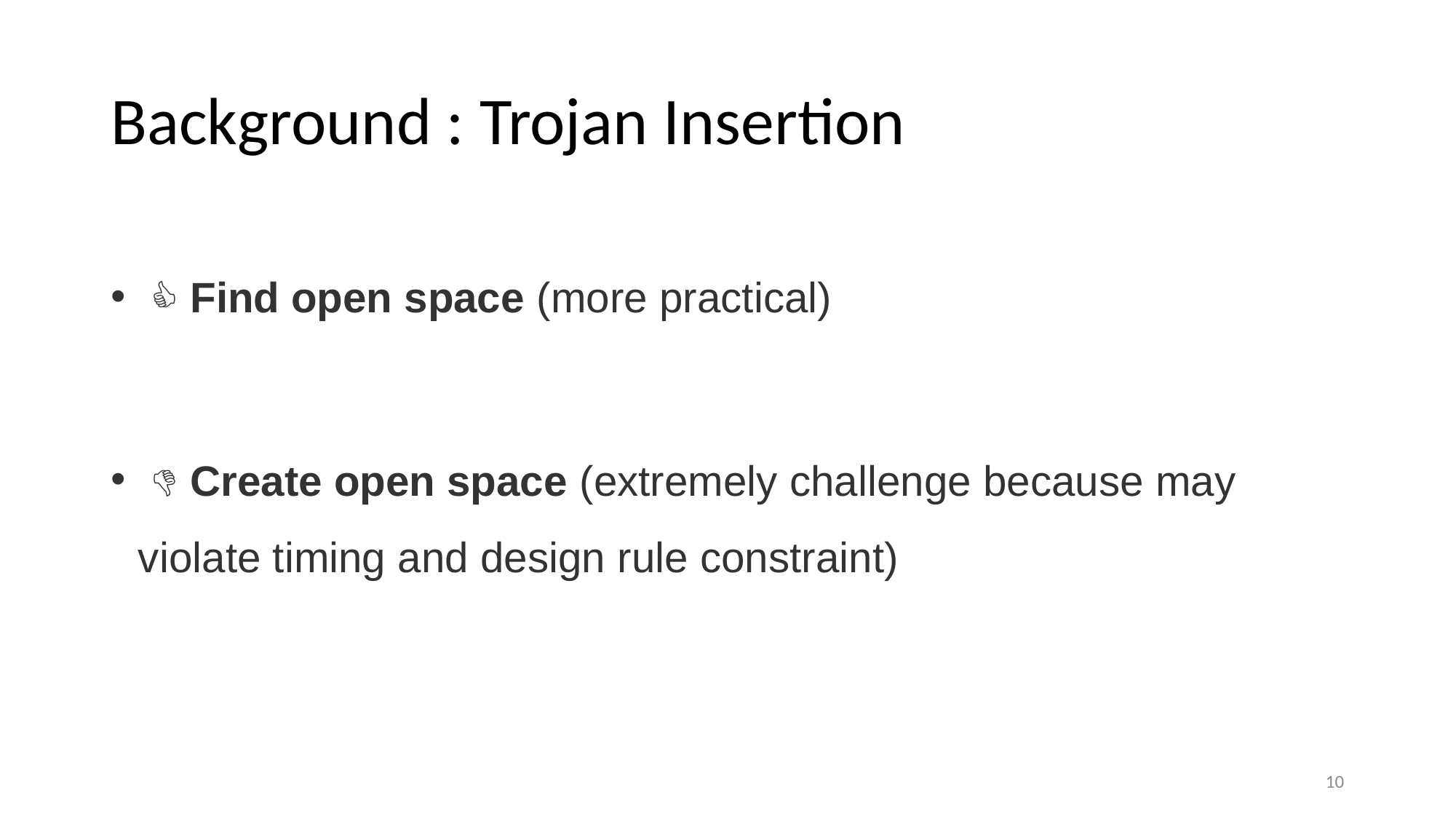

# Background : Trojan Insertion
 👍 Find open space (more practical)
 留言
 👎 Create open space (extremely challenge because may violate timing and design rule constraint)

10